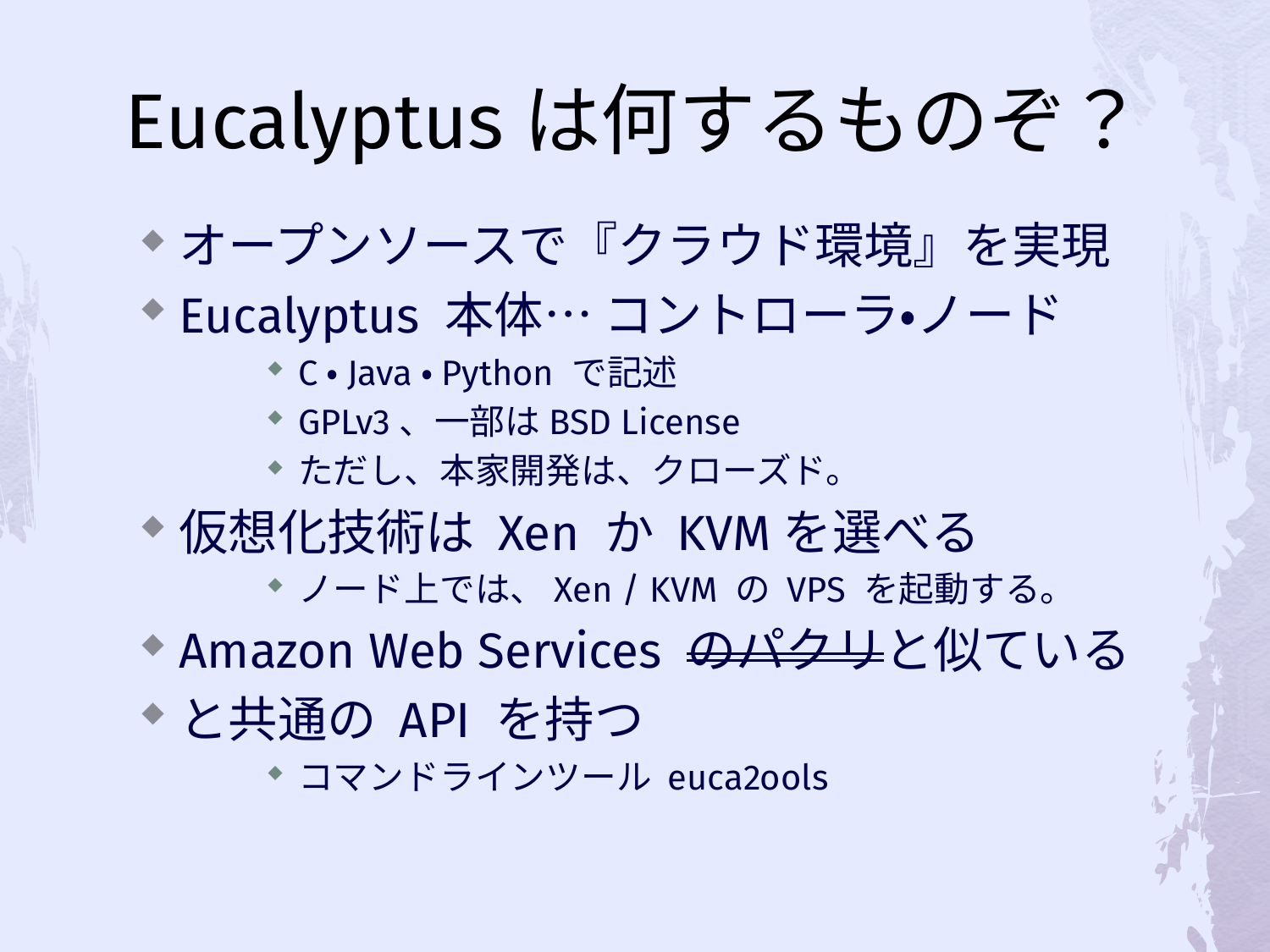

# Eucalyptusは何するものぞ？
オープンソースで『クラウド環境』を実現
Eucalyptus 本体… コントローラ・ノード
C・Java・Python で記述
GPLv3、一部はBSD License
ただし、本家開発は、クローズド。
仮想化技術は Xen か KVMを選べる
ノード上では、Xen / KVM の VPS を起動する。
Amazon Web Services のパクリと似ている
と共通の API を持つ
コマンドラインツール euca2ools